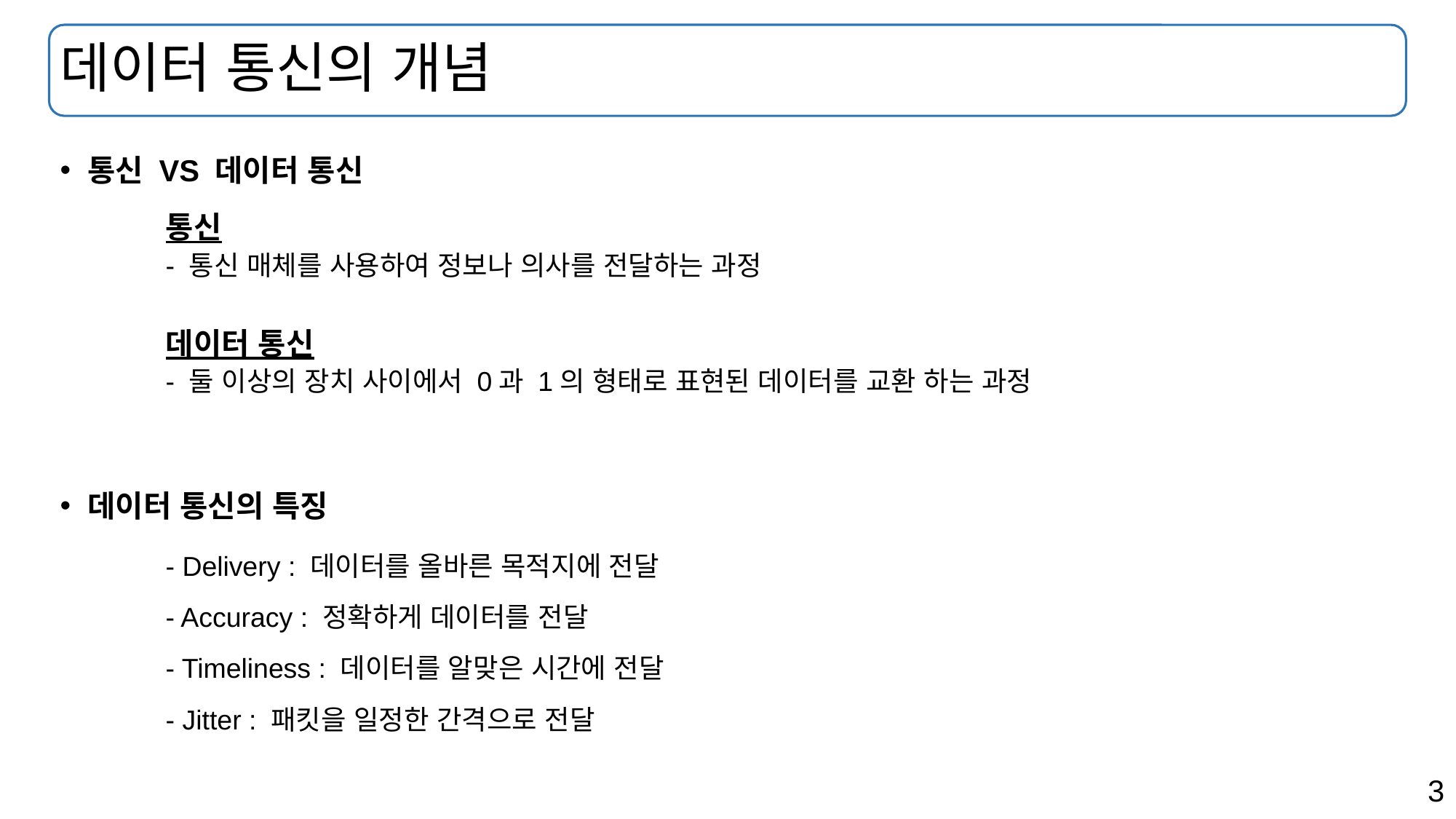

# 데이터 통신의 개념
통신 VS 데이터 통신

데이터 통신의 특징

통신
- 통신 매체를 사용하여 정보나 의사를 전달하는 과정

데이터 통신
- 둘 이상의 장치 사이에서 0과 1의 형태로 표현된 데이터를 교환 하는 과정
- Delivery : 데이터를 올바른 목적지에 전달
- Accuracy : 정확하게 데이터를 전달
- Timeliness : 데이터를 알맞은 시간에 전달
- Jitter : 패킷을 일정한 간격으로 전달